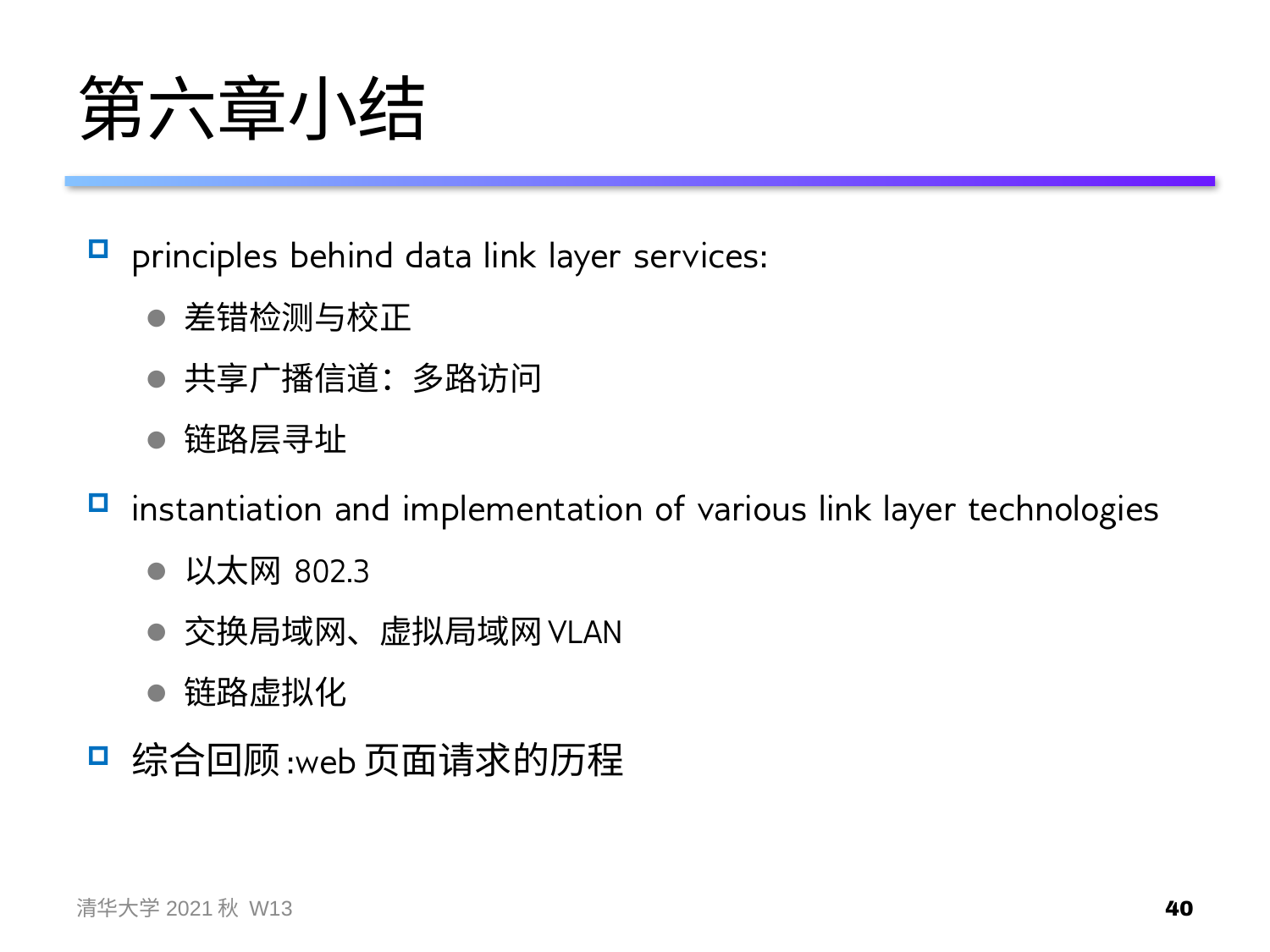

# 第六章小结
principles behind data link layer services:
差错检测与校正
共享广播信道：多路访问
链路层寻址
instantiation and implementation of various link layer technologies
以太网 802.3
交换局域网、虚拟局域网VLAN
链路虚拟化
综合回顾:web页面请求的历程

清华大学2021秋 W13
40